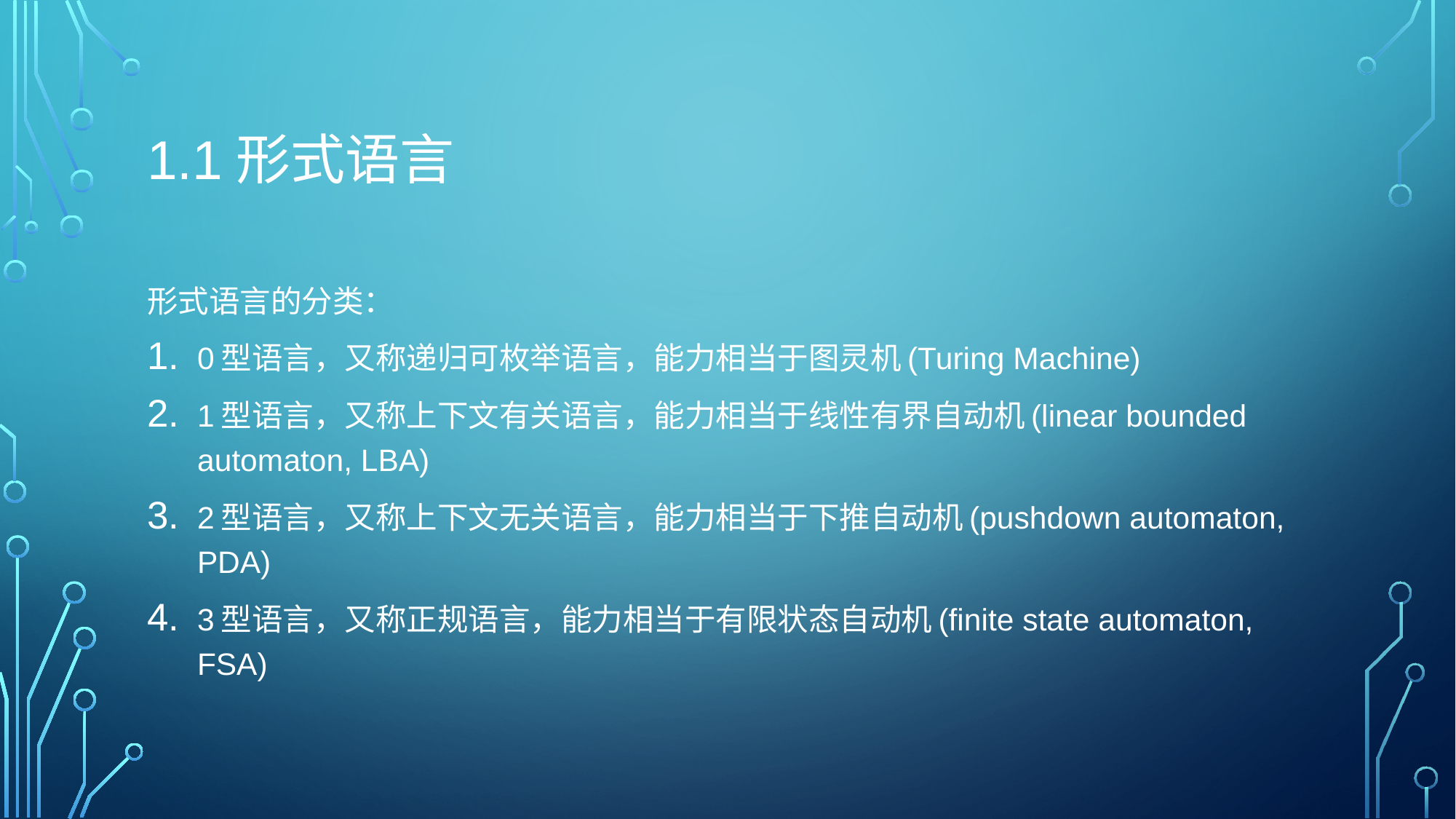

# 1.1形式语言
形式语言的分类：
0型语言，又称递归可枚举语言，能力相当于图灵机(Turing Machine)
1型语言，又称上下文有关语言，能力相当于线性有界自动机(linear bounded automaton, LBA)
2型语言，又称上下文无关语言，能力相当于下推自动机(pushdown automaton, PDA)
3型语言，又称正规语言，能力相当于有限状态自动机(finite state automaton, FSA)